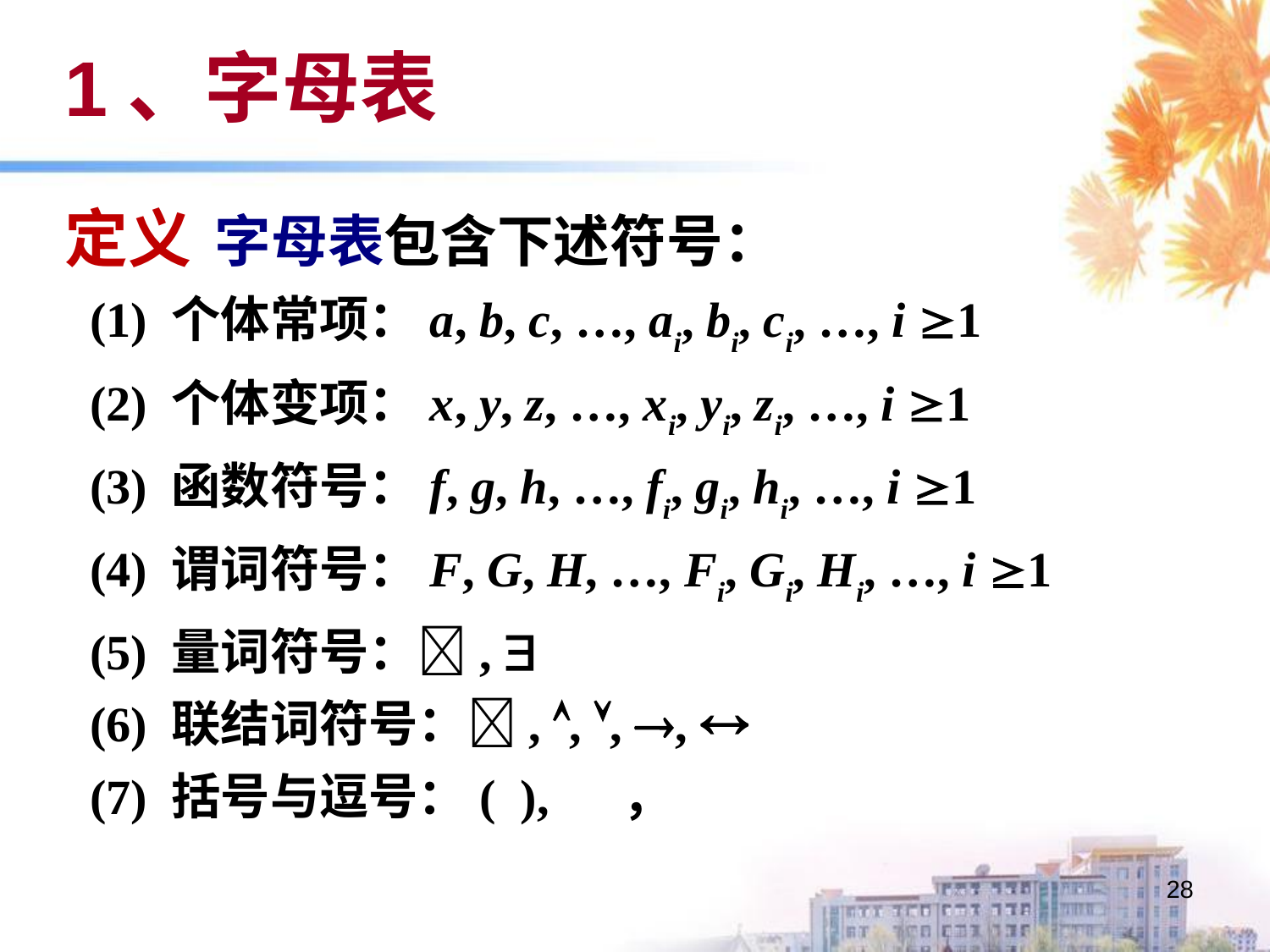

# 1、字母表
定义  字母表包含下述符号：
  (1) 个体常项：a, b, c, …, ai, bi, ci, …, i ≥1
  (2) 个体变项：x, y, z, …, xi, yi, zi, …, i ≥1
  (3) 函数符号：f, g, h, …, fi, gi, hi, …, i ≥1
  (4) 谓词符号：F, G, H, …, Fi, Gi, Hi, …, i ≥1
  (5) 量词符号：∀, ∃
  (6) 联结词符号：¬, ∧, ∨, →, ↔
  (7) 括号与逗号：(  ),     ，
28